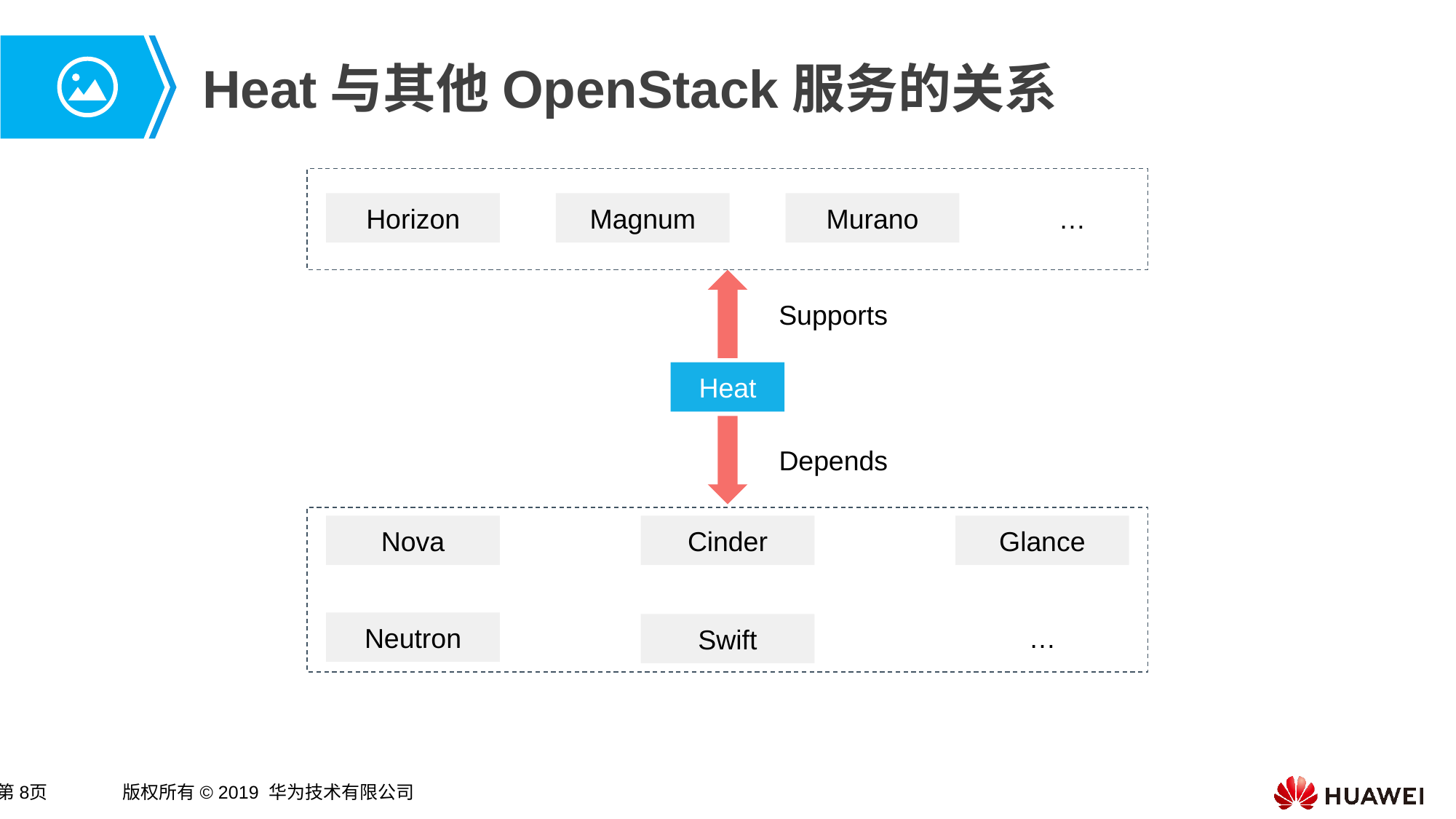

# Heat与其他OpenStack服务的关系

Horizon
Magnum
Murano
…

Supports
Heat

Depends

Nova
Cinder
Glance
Neutron
…
Swift